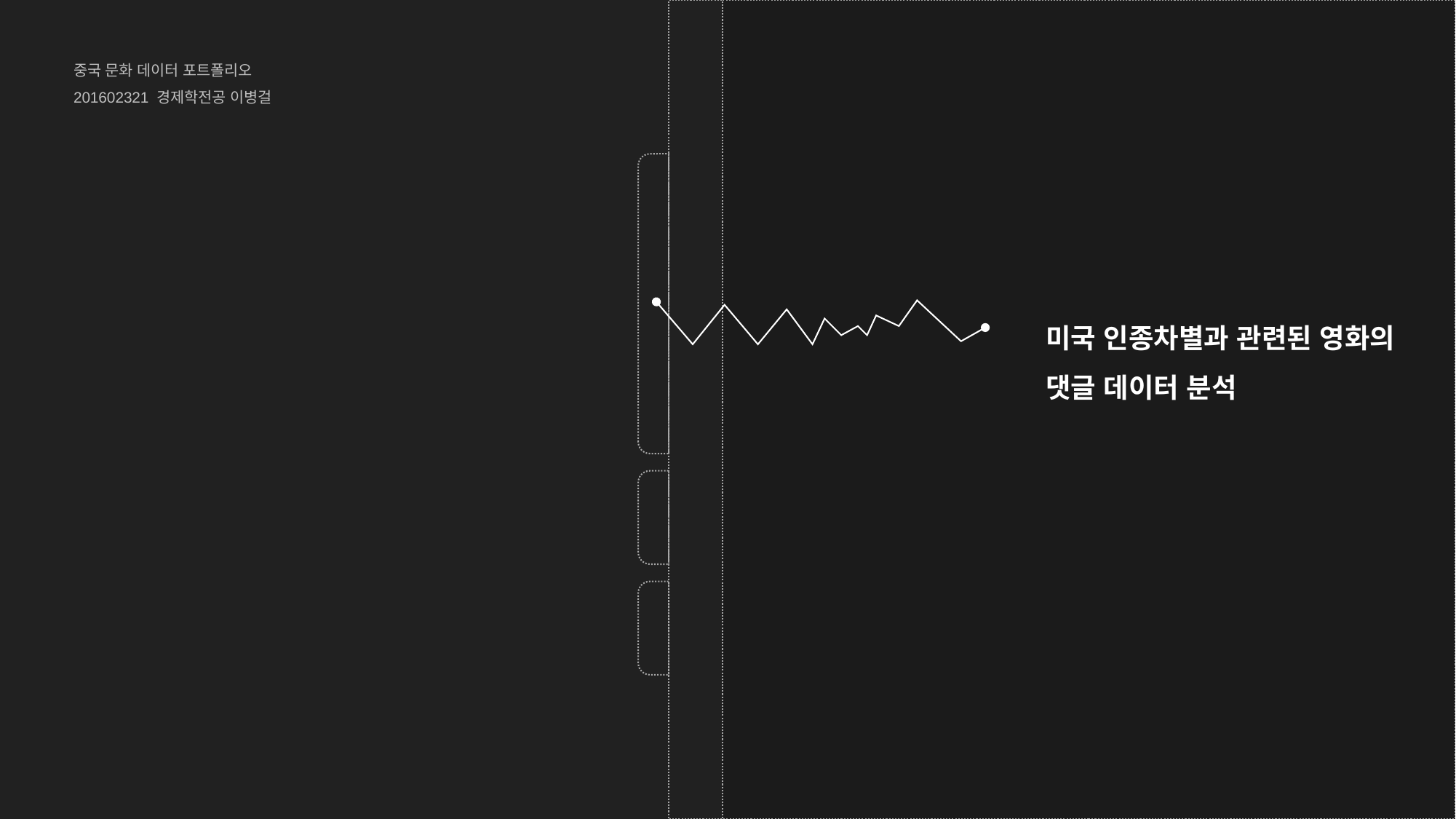

중국 문화 데이터 포트폴리오
201602321 경제학전공 이병걸

미국 인종차별과 관련된 영화의
댓글 데이터 분석